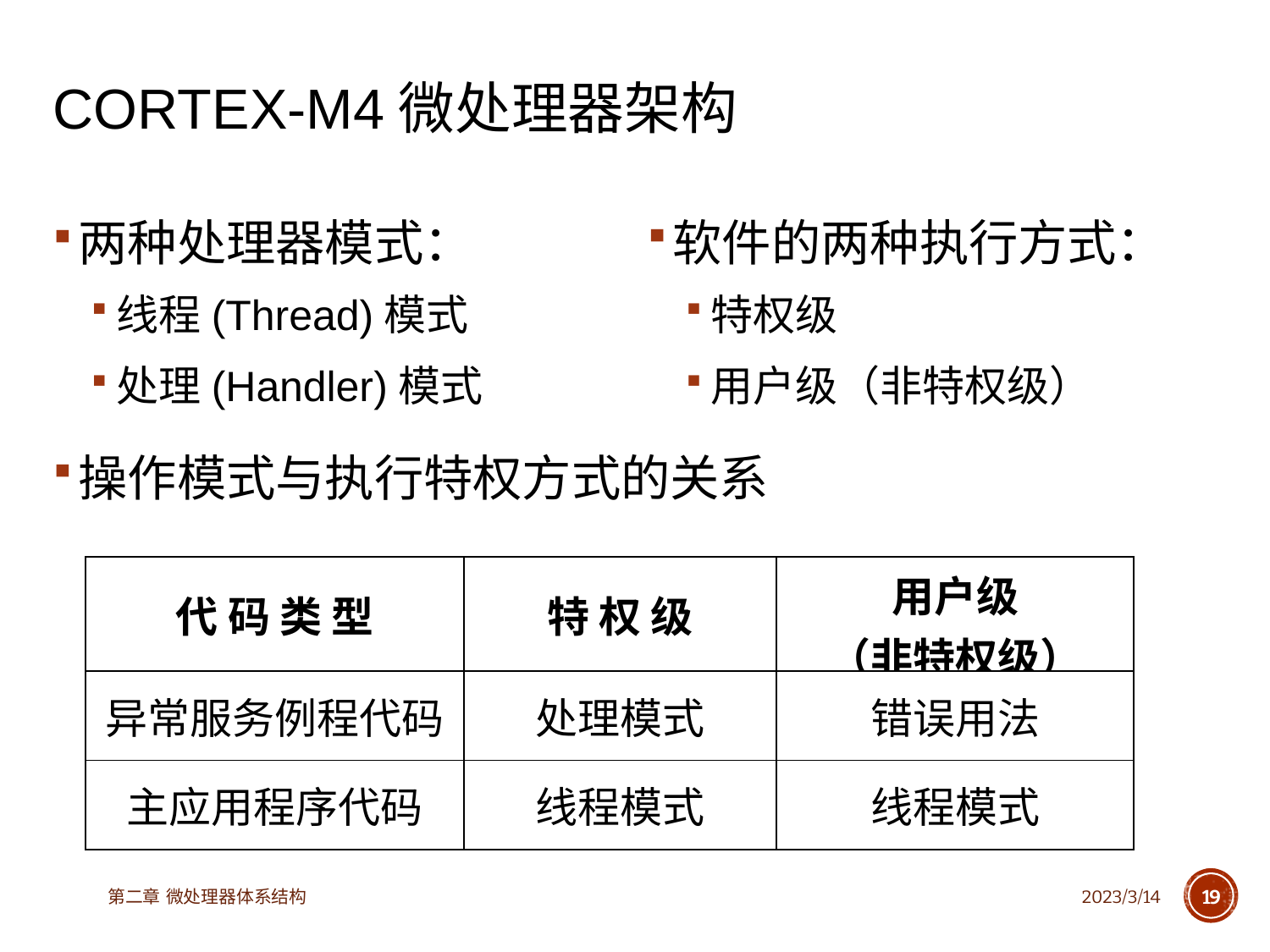

# Cortex-M4微处理器架构
两种处理器模式：
线程(Thread)模式
处理(Handler)模式
操作模式与执行特权方式的关系
软件的两种执行方式：
特权级
用户级（非特权级）

| 代 码 类 型 | 特 权 级 | 用户级 （非特权级） |
| --- | --- | --- |
| 异常服务例程代码 | 处理模式 | 错误用法 |
| 主应用程序代码 | 线程模式 | 线程模式 |
第二章 微处理器体系结构
2023/3/14
19